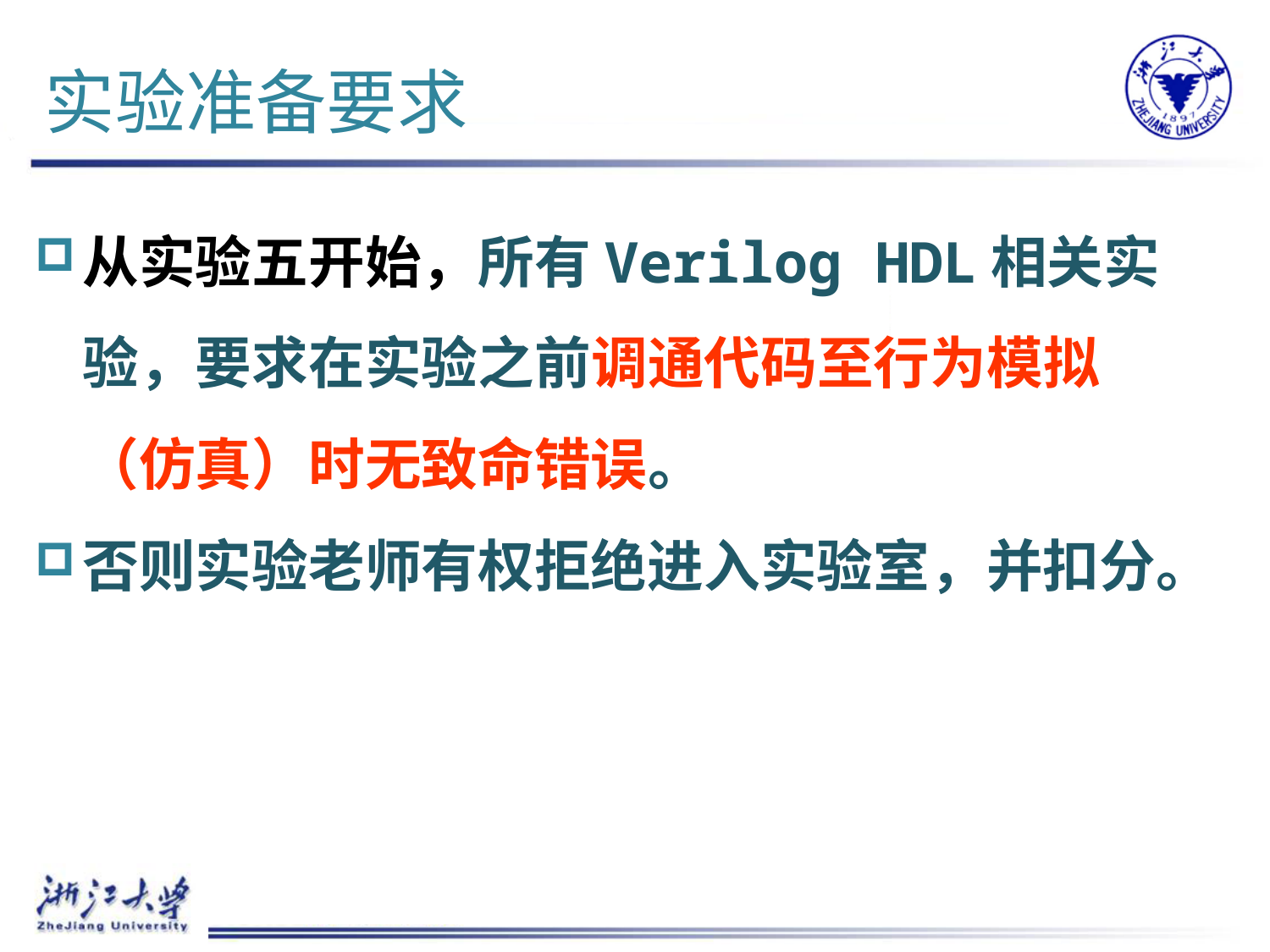

# 实验准备要求
从实验五开始，所有Verilog HDL相关实验，要求在实验之前调通代码至行为模拟（仿真）时无致命错误。
否则实验老师有权拒绝进入实验室，并扣分。